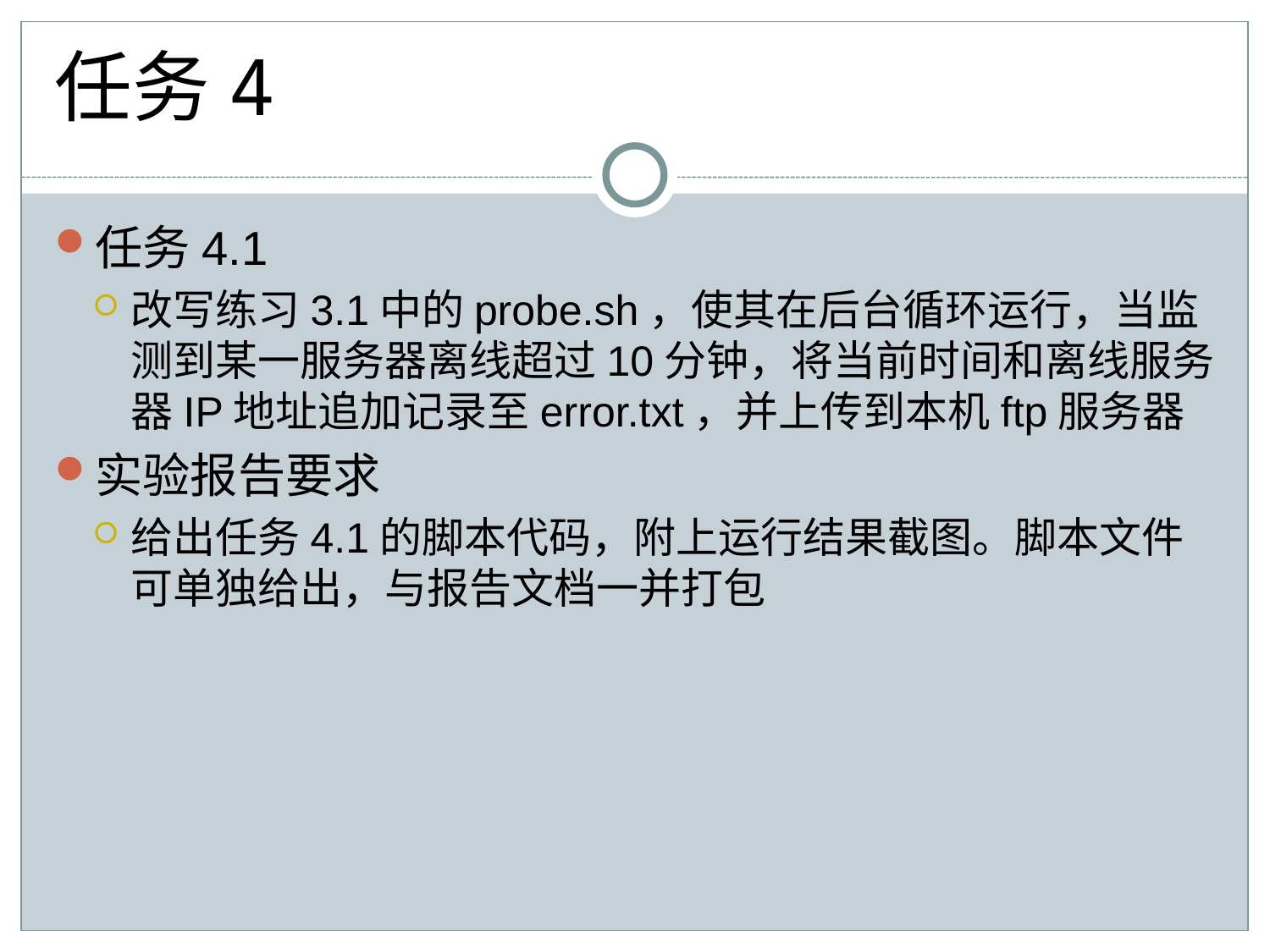

# 任务4
任务4.1
改写练习3.1中的probe.sh，使其在后台循环运行，当监测到某一服务器离线超过10分钟，将当前时间和离线服务器IP地址追加记录至error.txt，并上传到本机ftp服务器
实验报告要求
给出任务4.1的脚本代码，附上运行结果截图。脚本文件可单独给出，与报告文档一并打包